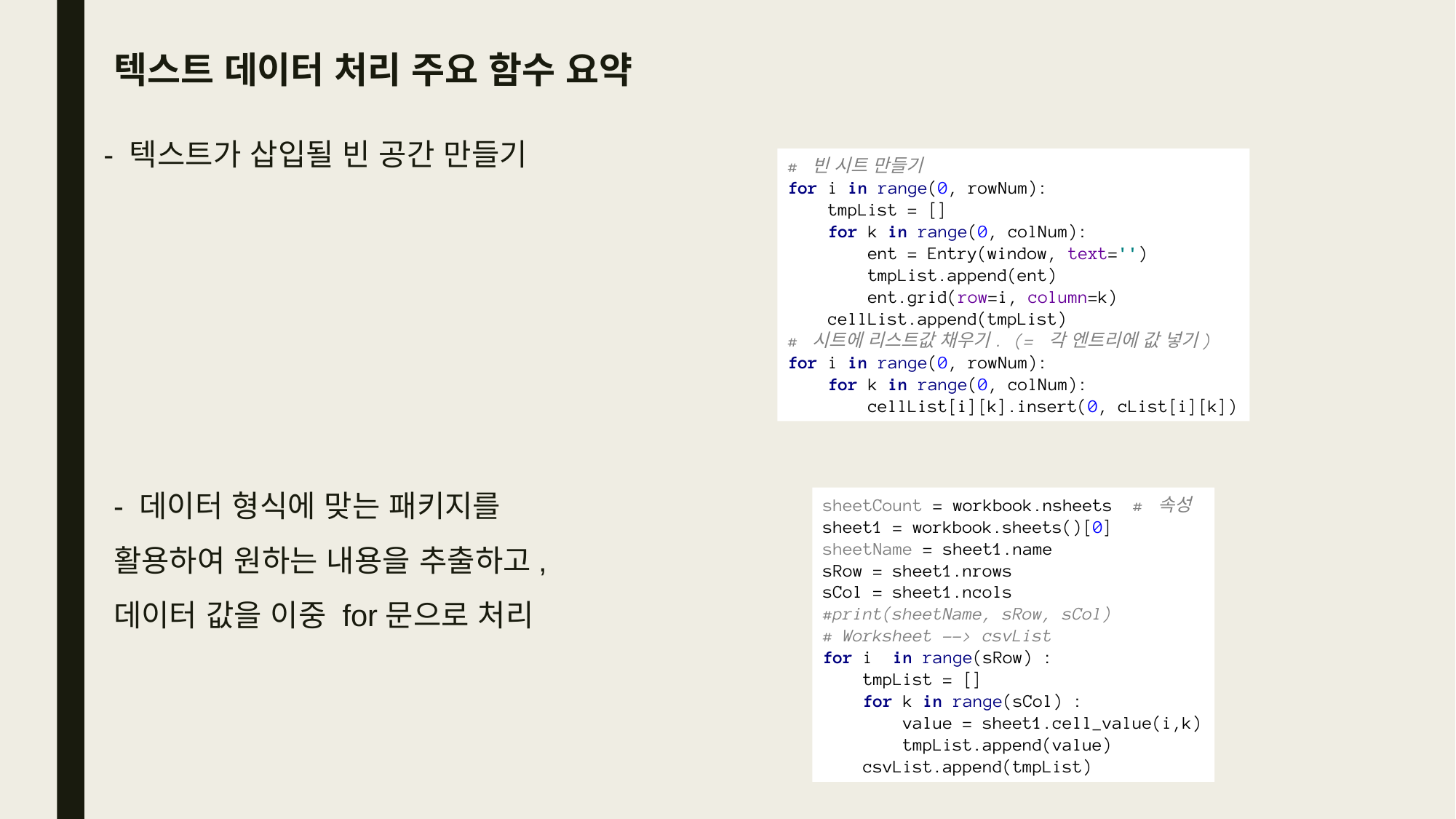

# 텍스트 데이터 처리 주요 함수 요약
- 텍스트가 삽입될 빈 공간 만들기
# 빈 시트 만들기 for i in range(0, rowNum): tmpList = [] for k in range(0, colNum): ent = Entry(window, text='') tmpList.append(ent) ent.grid(row=i, column=k) cellList.append(tmpList) # 시트에 리스트값 채우기. (= 각 엔트리에 값 넣기) for i in range(0, rowNum): for k in range(0, colNum): cellList[i][k].insert(0, cList[i][k])
- 데이터 형식에 맞는 패키지를 활용하여 원하는 내용을 추출하고, 데이터 값을 이중 for문으로 처리
sheetCount = workbook.nsheets  # 속성
sheet1 = workbook.sheets()[0]
sheetName = sheet1.name
sRow = sheet1.nrows
sCol = sheet1.ncols
#print(sheetName, sRow, sCol)
# Worksheet --> csvList
for i  in range(sRow) :
    tmpList = []
    for k in range(sCol) :
        value = sheet1.cell_value(i,k)
        tmpList.append(value)
    csvList.append(tmpList)